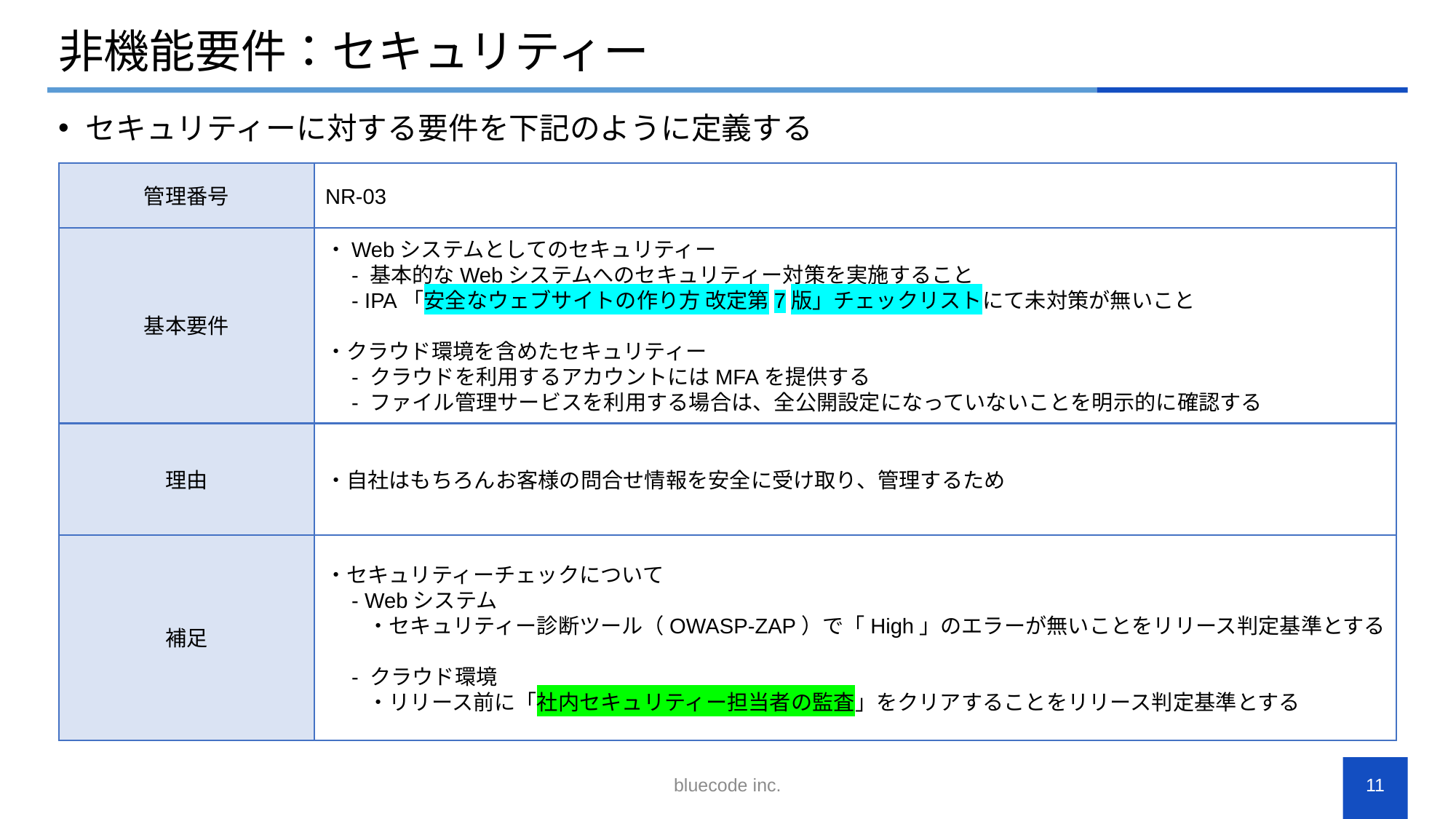

# 非機能要件：セキュリティー
セキュリティーに対する要件を下記のように定義する
管理番号
NR-03
基本要件
・Webシステムとしてのセキュリティー
　- 基本的なWebシステムへのセキュリティー対策を実施すること
　- IPA「安全なウェブサイトの作り方 改定第7版」チェックリストにて未対策が無いこと

・クラウド環境を含めたセキュリティー
　- クラウドを利用するアカウントにはMFAを提供する
　- ファイル管理サービスを利用する場合は、全公開設定になっていないことを明示的に確認する
理由
・自社はもちろんお客様の問合せ情報を安全に受け取り、管理するため
補足
・セキュリティーチェックについて
　- Webシステム
　　・セキュリティー診断ツール（OWASP-ZAP）で「High」のエラーが無いことをリリース判定基準とする

　- クラウド環境
　　・リリース前に「社内セキュリティー担当者の監査」をクリアすることをリリース判定基準とする
bluecode inc.
11